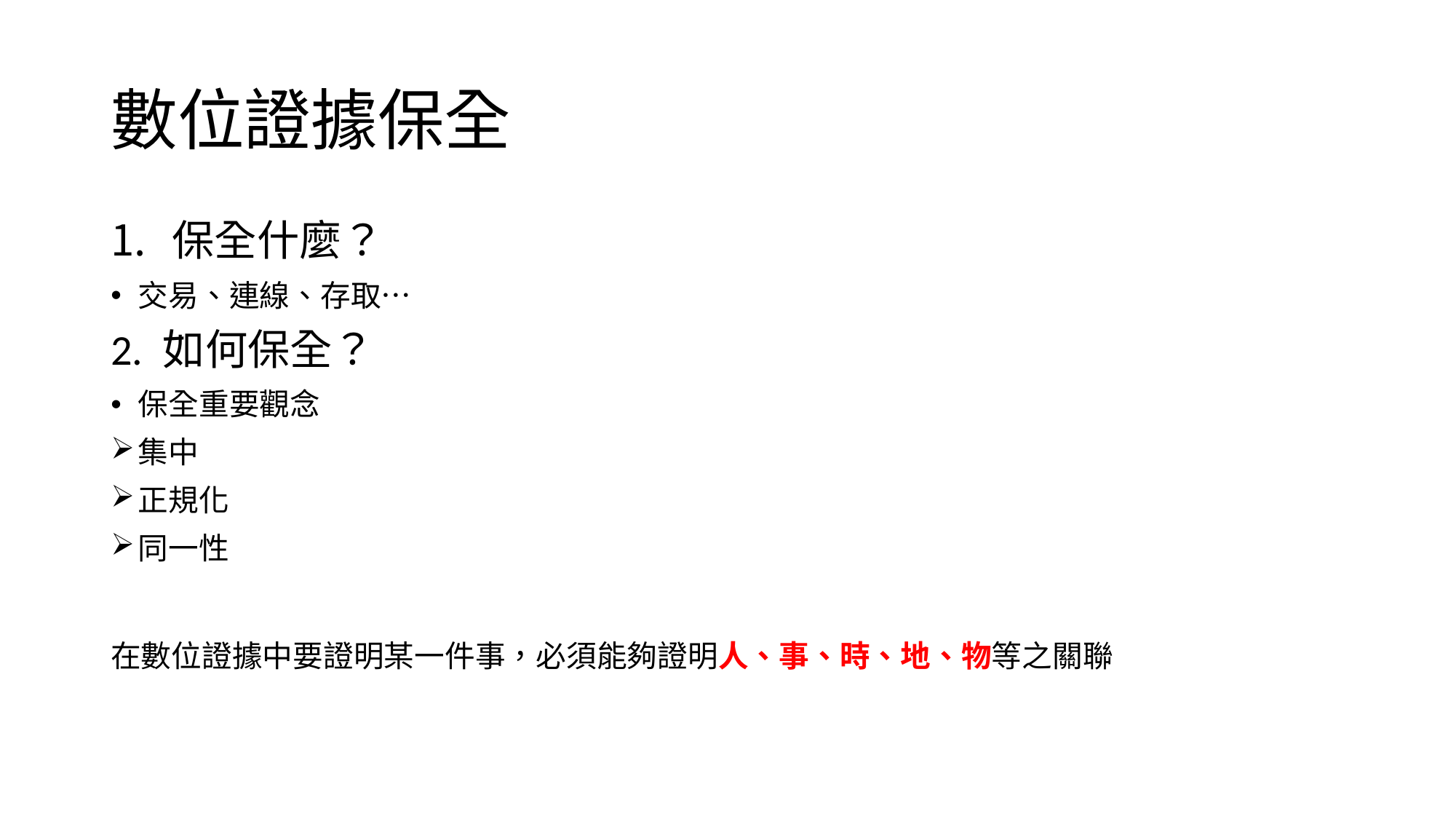

# 數位證據保全
保全什麼？
交易、連線、存取…
2. 如何保全？
保全重要觀念
集中
正規化
同一性

在數位證據中要證明某一件事，必須能夠證明人、事、時、地、物等之關聯